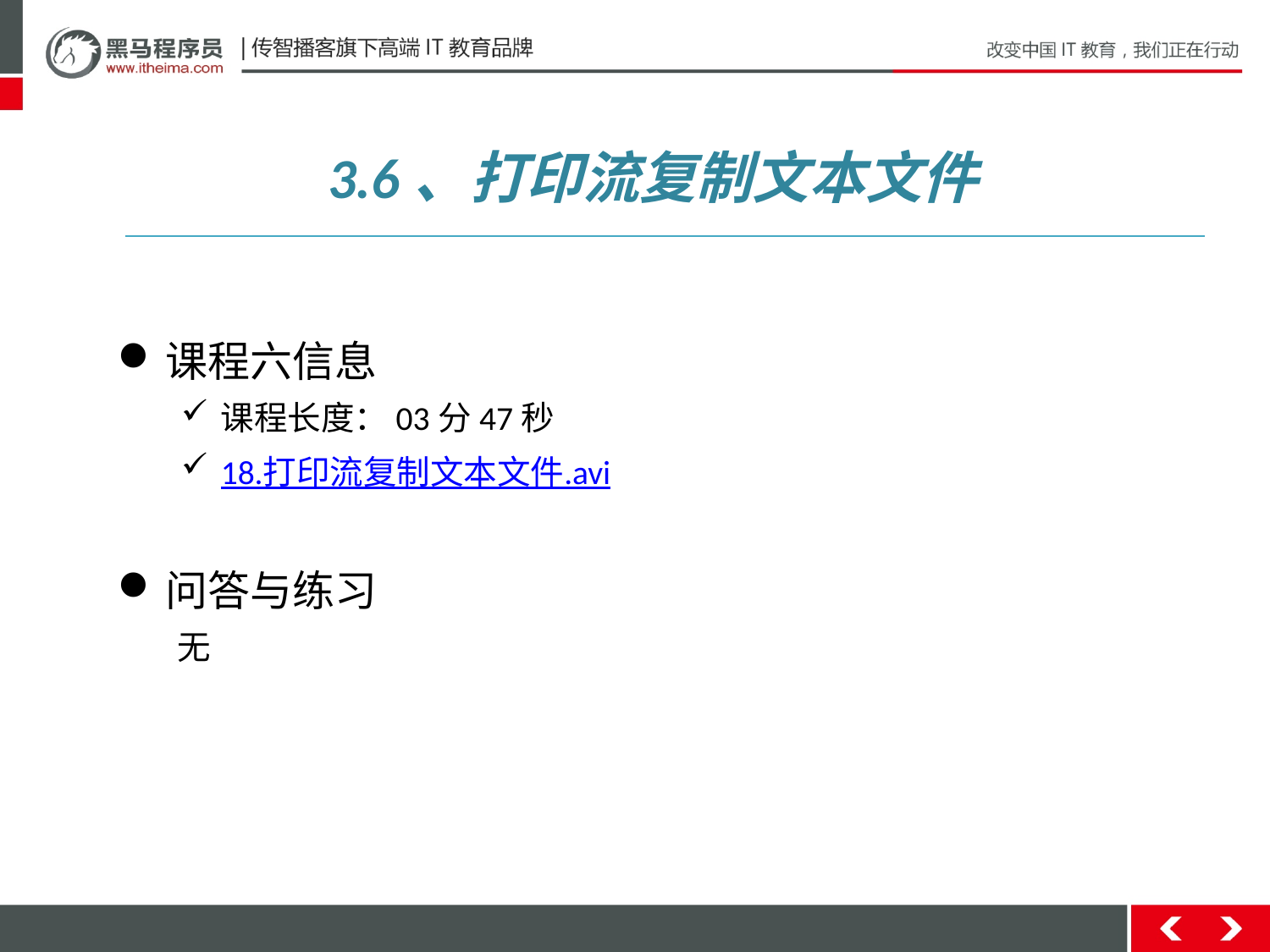

3.6、打印流复制文本文件

课程六信息
课程长度：03分47秒
18.打印流复制文本文件.avi

问答与练习
       无